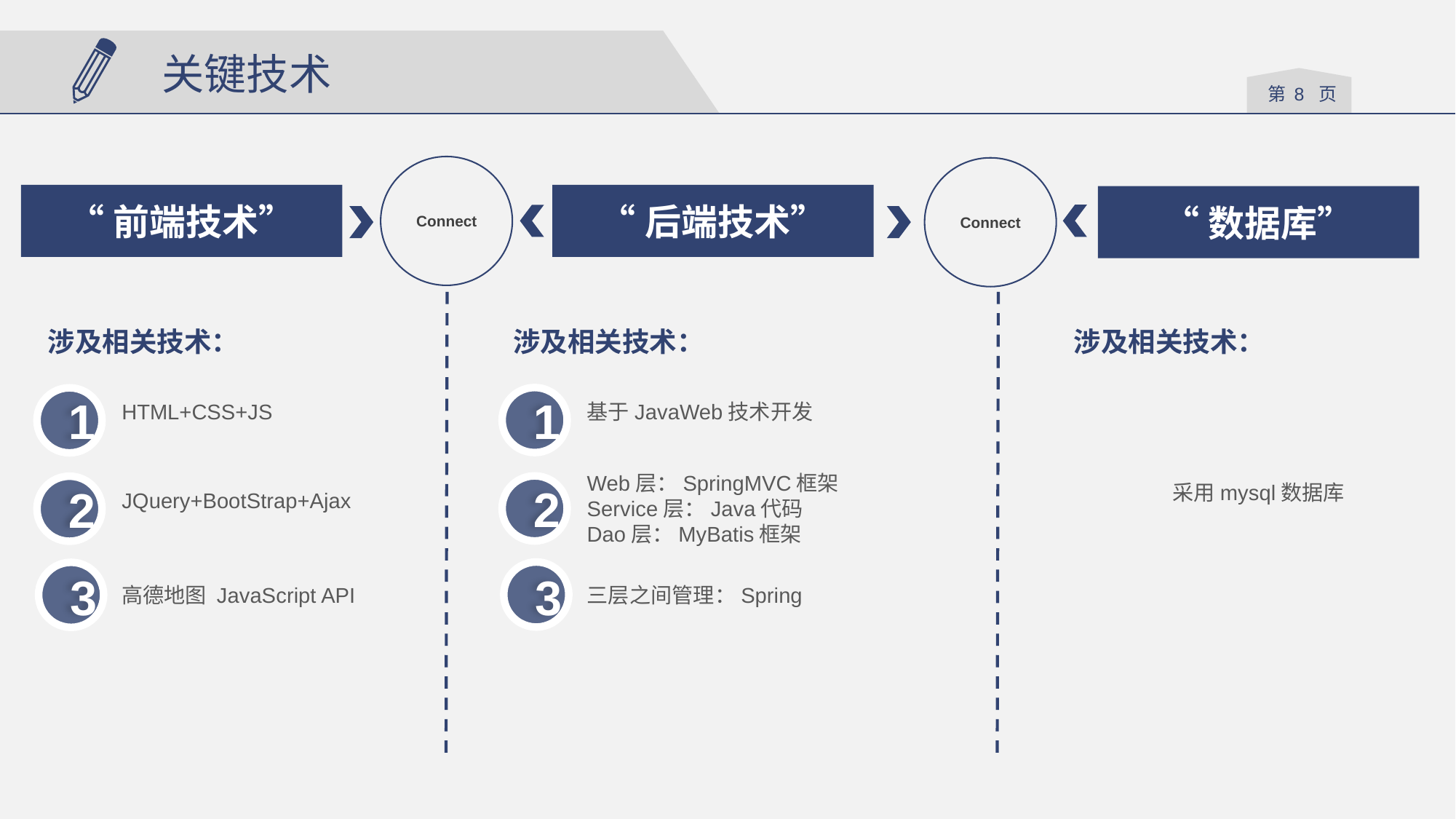

关键技术
Connect
“前端技术”

Connect
“后端技术”
“数据库”

涉及相关技术：
涉及相关技术：
涉及相关技术：
1

1

HTML+CSS+JS
基于JavaWeb技术开发
Web层：SpringMVC框架
Service层：Java代码
Dao层：MyBatis框架
采用mysql数据库
2

2

JQuery+BootStrap+Ajax

3

3

高德地图 JavaScript API

三层之间管理：Spring